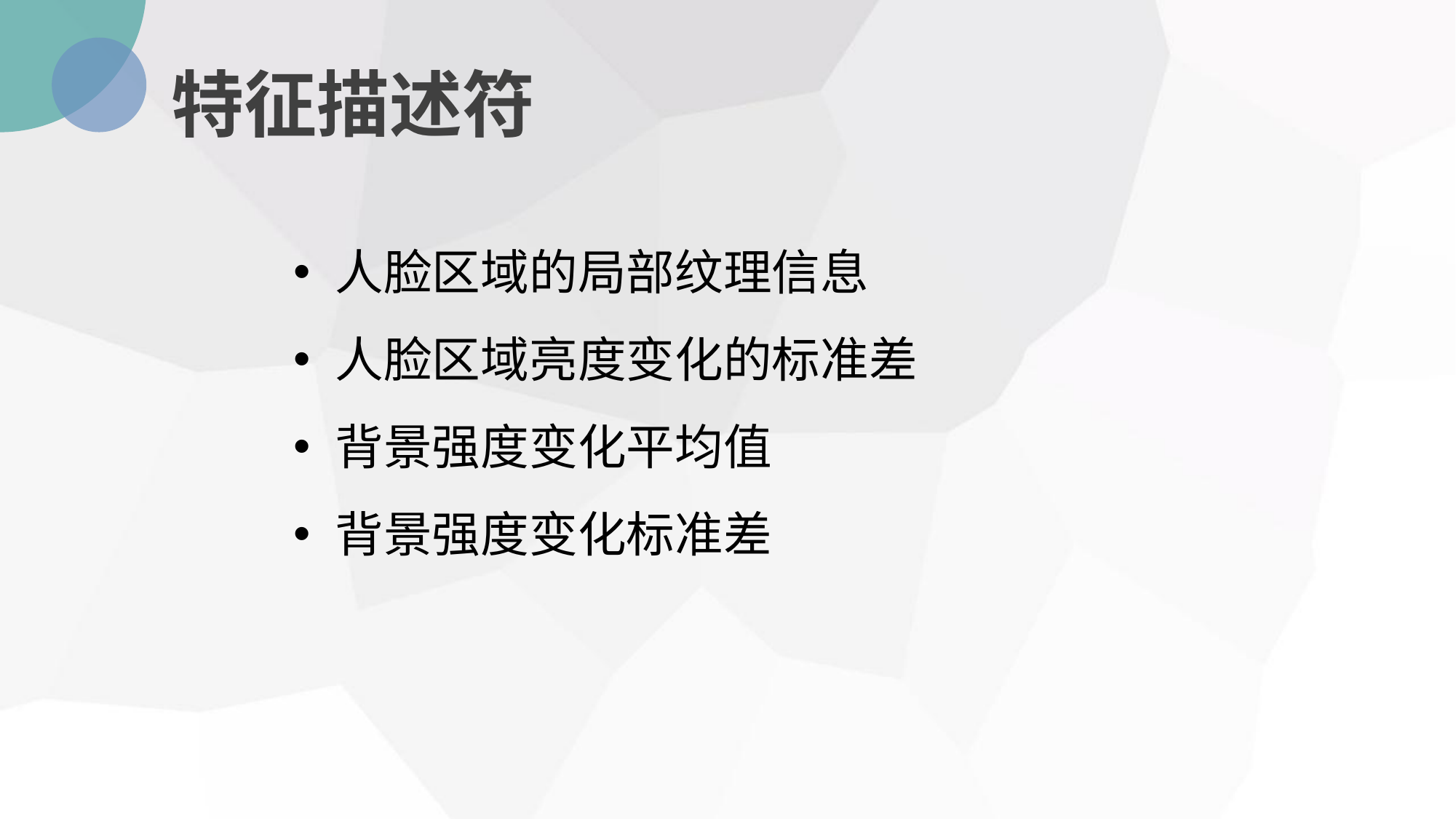

特征描述符

人脸区域的局部纹理信息
人脸区域亮度变化的标准差
背景强度变化平均值
背景强度变化标准差